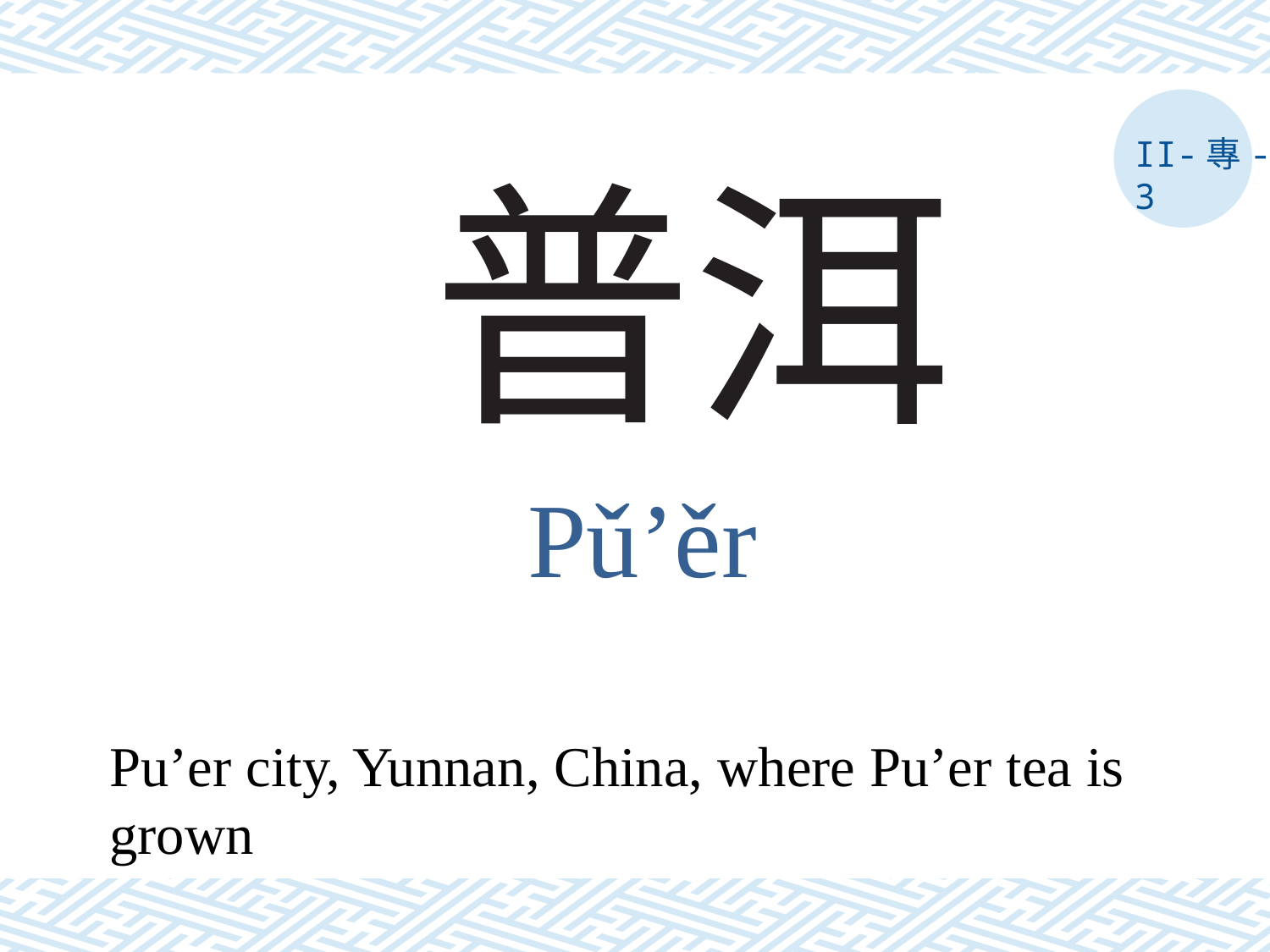

II-專-3

# 普洱
Pǔ’ěr
Pu’er city, Yunnan, China, where Pu’er tea is grown